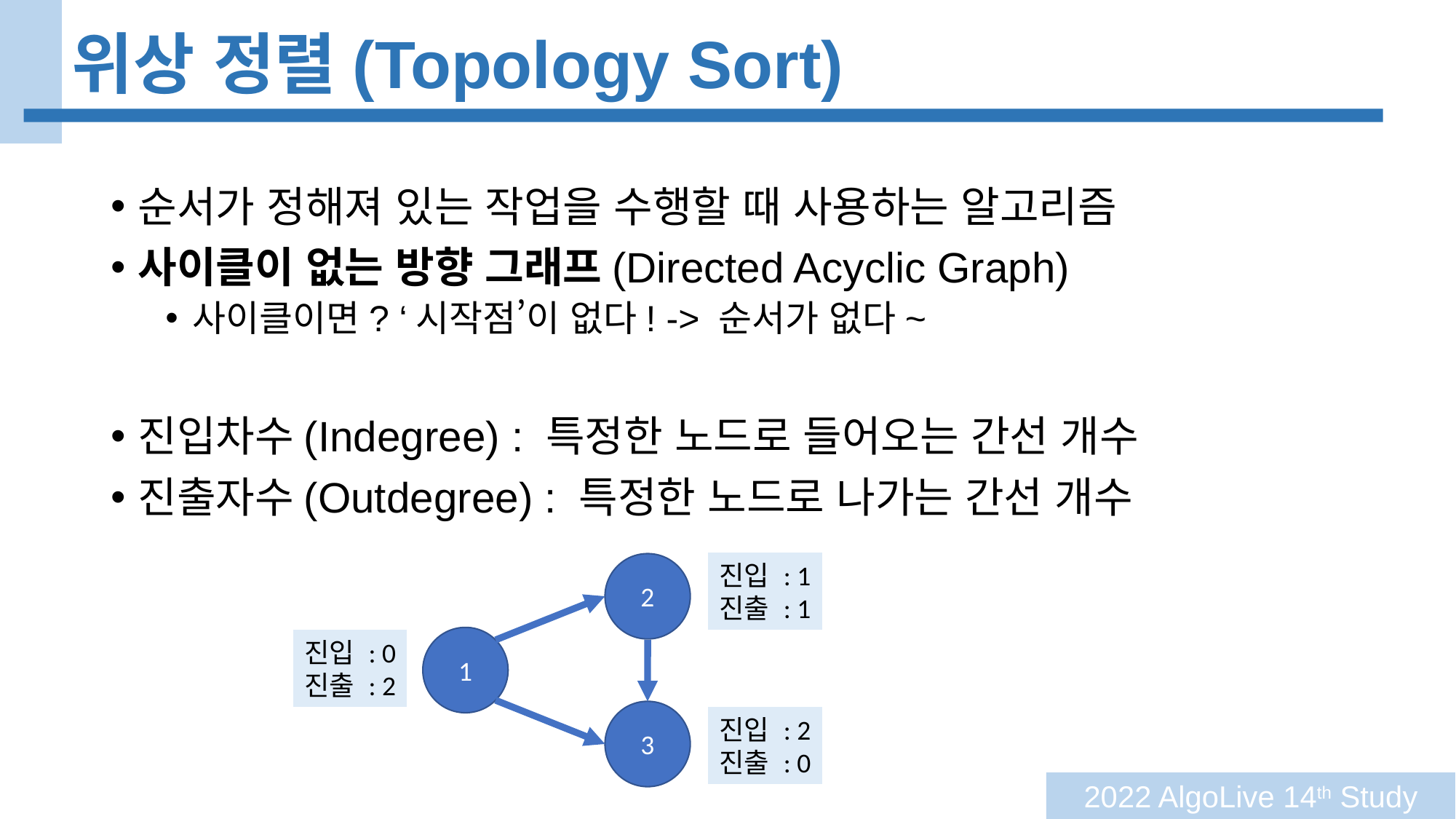

# 위상 정렬(Topology Sort)
순서가 정해져 있는 작업을 수행할 때 사용하는 알고리즘
사이클이 없는 방향 그래프(Directed Acyclic Graph)
사이클이면? ‘시작점’이 없다! -> 순서가 없다~

진입차수(Indegree) : 특정한 노드로 들어오는 간선 개수
진출자수(Outdegree) : 특정한 노드로 나가는 간선 개수

진입 : 1
진출 : 1
2
1
진입 : 0
진출 : 2
3
진입 : 2
진출 : 0